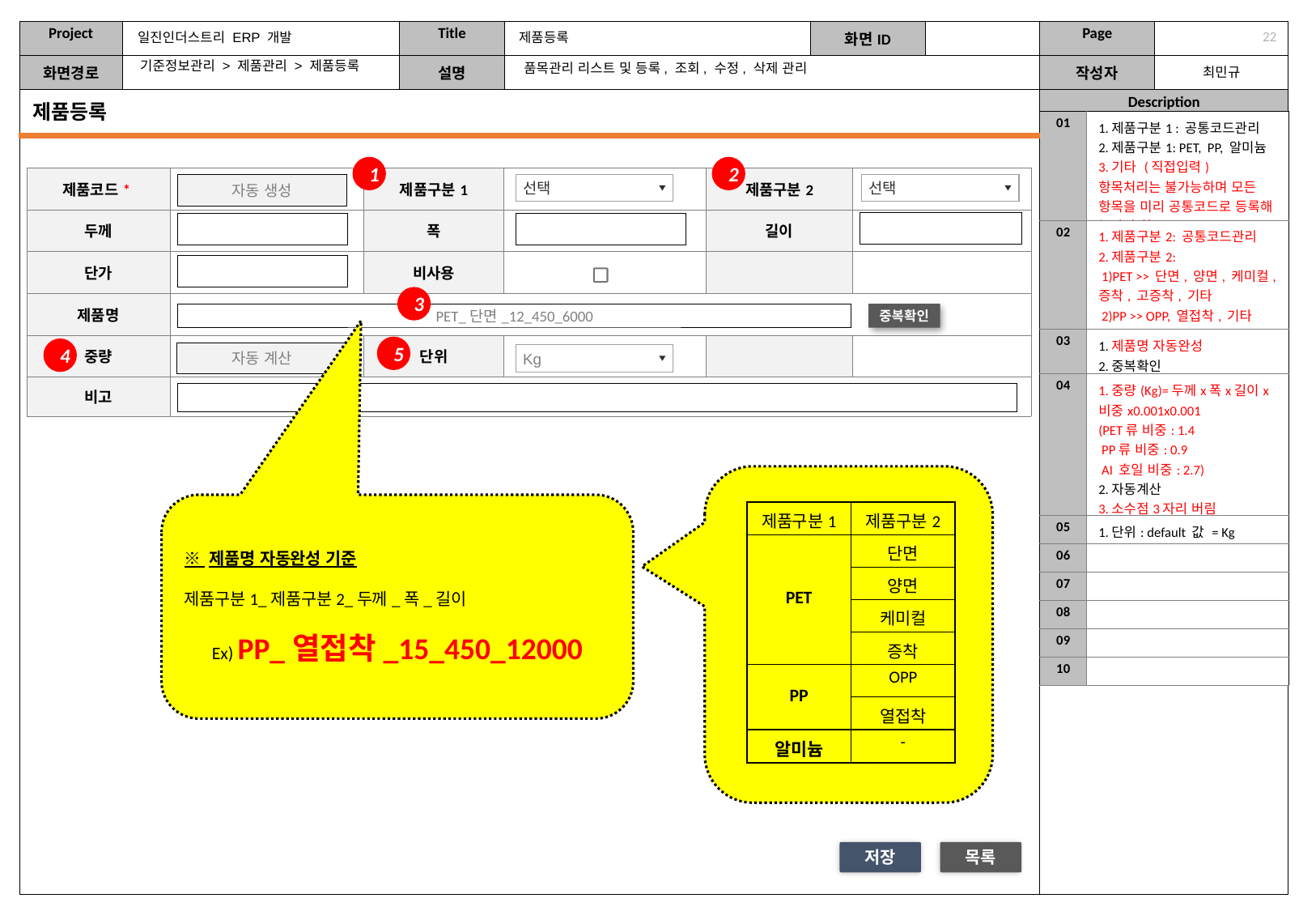

일진인더스트리 ERP 개발

제품등록
22
기준정보관리 > 제품관리 > 제품등록
품목관리 리스트 및 등록, 조회, 수정, 삭제 관리
제품등록
| 01 | 1.제품구분1 : 공통코드관리 2.제품구분1: PET, PP, 알미늄 3.기타 (직접입력) 항목처리는 불가능하며 모든 항목을 미리 공통코드로 등록해 놓아야 함 |
| --- | --- |
| 02 | 1.제품구분2: 공통코드관리 2.제품구분2: 1)PET >> 단면, 양면, 케미컬, 증착, 고증착, 기타 2)PP >> OPP, 열접착, 기타 3)알미늄 >> 없음 |
| 03 | 1.제품명 자동완성 2.중복확인 |
| 04 | 1.중량(Kg)=두께x폭x길이x비중x0.001x0.001 (PET류 비중: 1.4 PP류 비중: 0.9 AI 호일 비중: 2.7) 2.자동계산 3.소수점3자리 버림 4.수정가능 |
| 05 | 1.단위: default 값 = Kg |
| 06 |  |
| 07 |  |
| 08 |  |
| 09 |  |
| 10 |  |
1
2
| 제품코드\* |  | 제품구분1 |  | 제품구분2 |  |
| --- | --- | --- | --- | --- | --- |
| 두께 |  | 폭 |  | 길이 |  |
| 단가 |  | 비사용 |  |  |  |
| 제품명 |  |  |  |  |  |
| 중량 |  | 단위 |  |  |  |
| 비고 |  |  |  |  |  |
자동 생성
선택

선택

3
중복확인
PET_단면_12_450_6000
5
4
자동 계산
Kg

※ 제품명 자동완성 기준

제품구분1_제품구분2_두께_폭_길이

Ex) PP_열접착_15_450_12000
| 제품구분1 | 제품구분2 |
| --- | --- |
| PET | 단면 |
|  | 양면 |
|  | 케미컬 |
|  | 증착 |
| PP | OPP |
|  | 열접착 |
| 알미늄 | - |
저장
목록